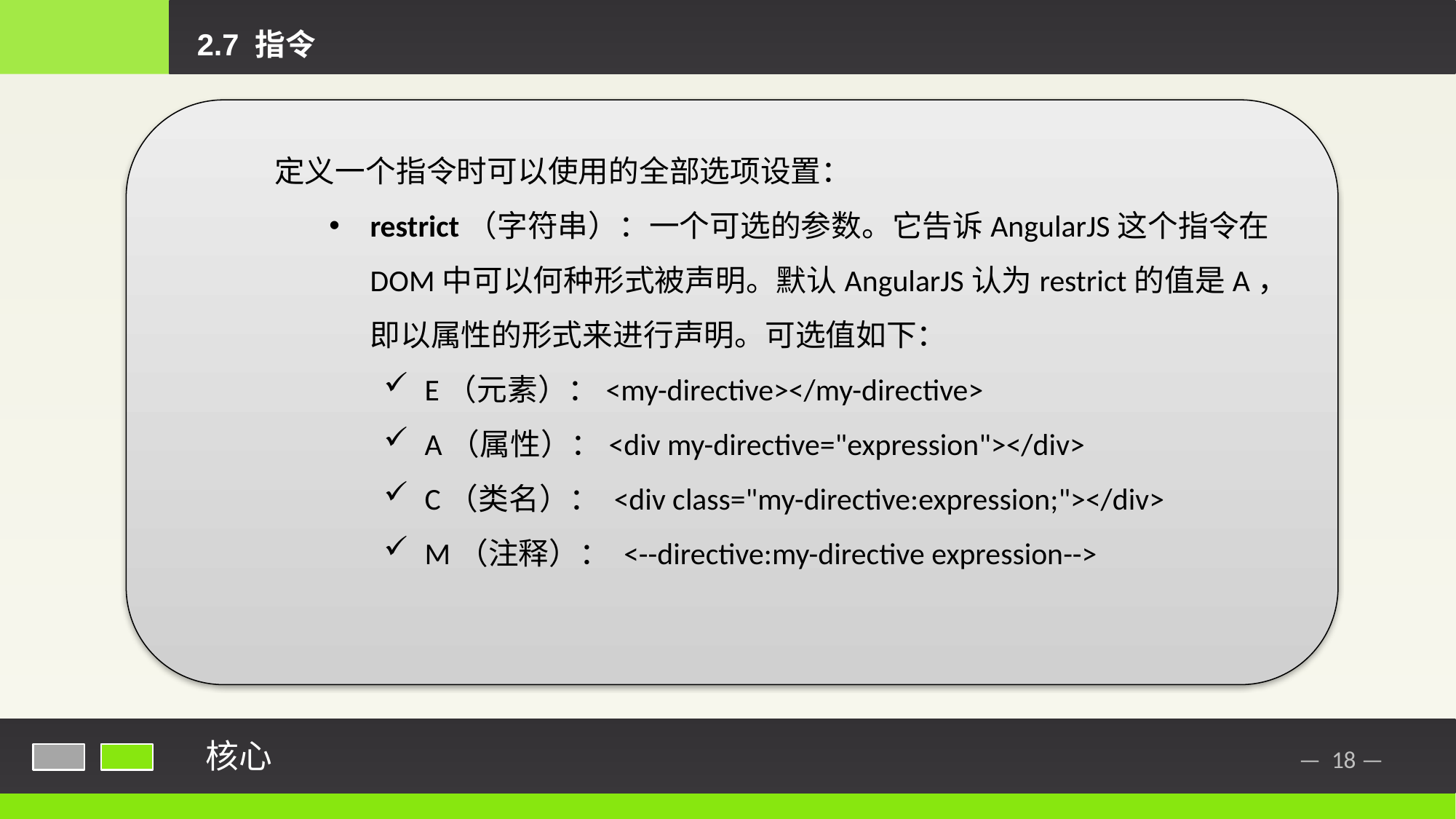

2.7 指令
定义一个指令时可以使用的全部选项设置：
restrict（字符串）：一个可选的参数。它告诉AngularJS这个指令在DOM中可以何种形式被声明。默认AngularJS认为restrict的值是A，即以属性的形式来进行声明。可选值如下：
E（元素）：<my-directive></my-directive>
A（属性）：<div my-directive="expression"></div>
C（类名）： <div class="my-directive:expression;"></div>
M（注释）： <--directive:my-directive expression-->